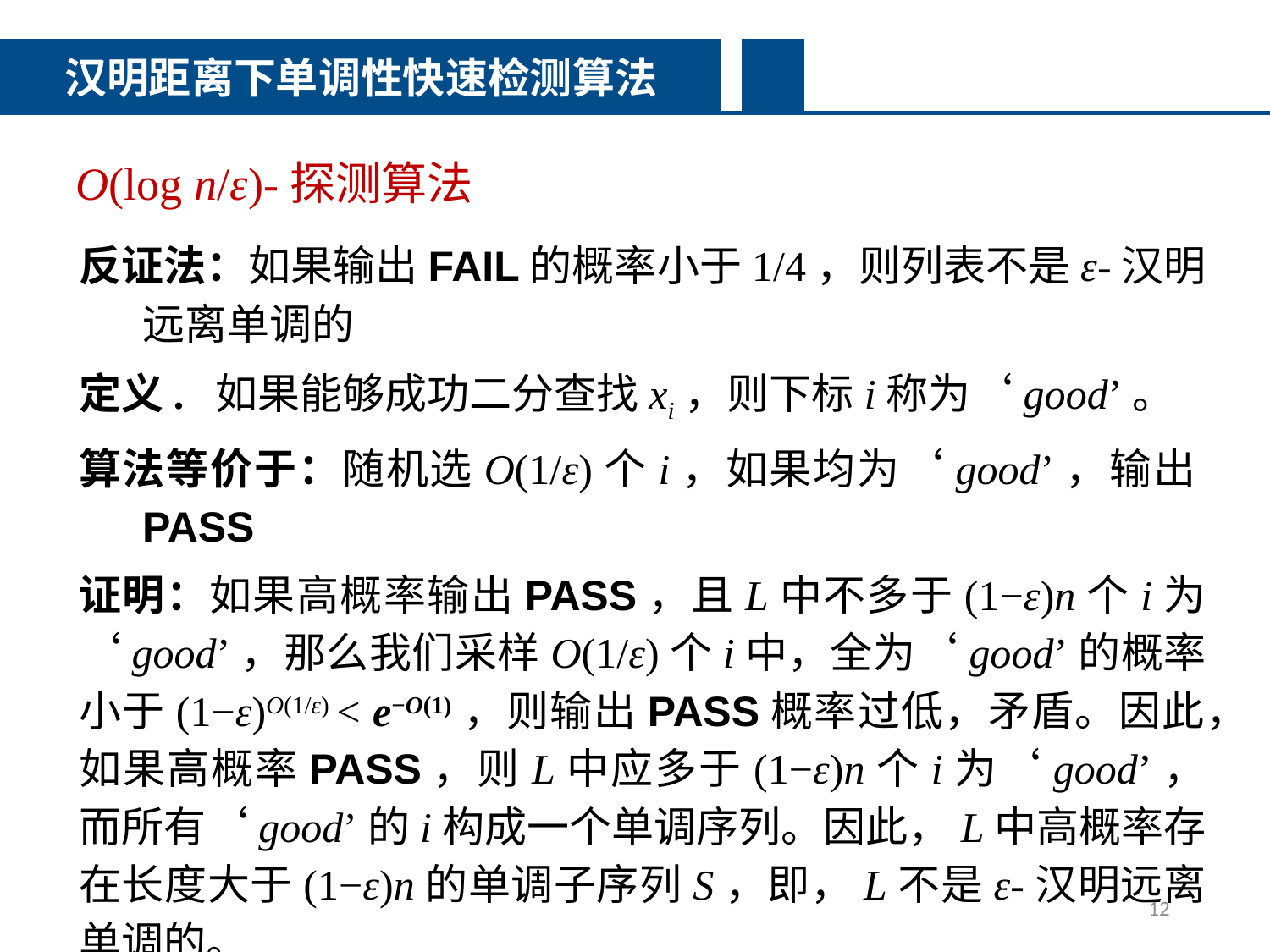

汉明距离下单调性快速检测算法

O(log n/ε)-探测算法
反证法：如果输出FAIL的概率小于1/4，则列表不是ε-汉明远离单调的
定义.  如果能够成功二分查找xi，则下标i称为‘good’。
算法等价于：随机选O(1/ε)个i，如果均为‘good’，输出PASS
证明：如果高概率输出PASS，且L中不多于(1−ε)n个i为‘good’，那么我们采样O(1/ε)个i中，全为‘good’的概率小于(1−ε)O(1/ε) < e−O(1)，则输出PASS概率过低，矛盾。因此，如果高概率PASS，则L中应多于(1−ε)n个i为‘good’，而所有‘good’的i构成一个单调序列。因此，L中高概率存在长度大于(1−ε)n的单调子序列S，即，L不是ε-汉明远离单调的。
12